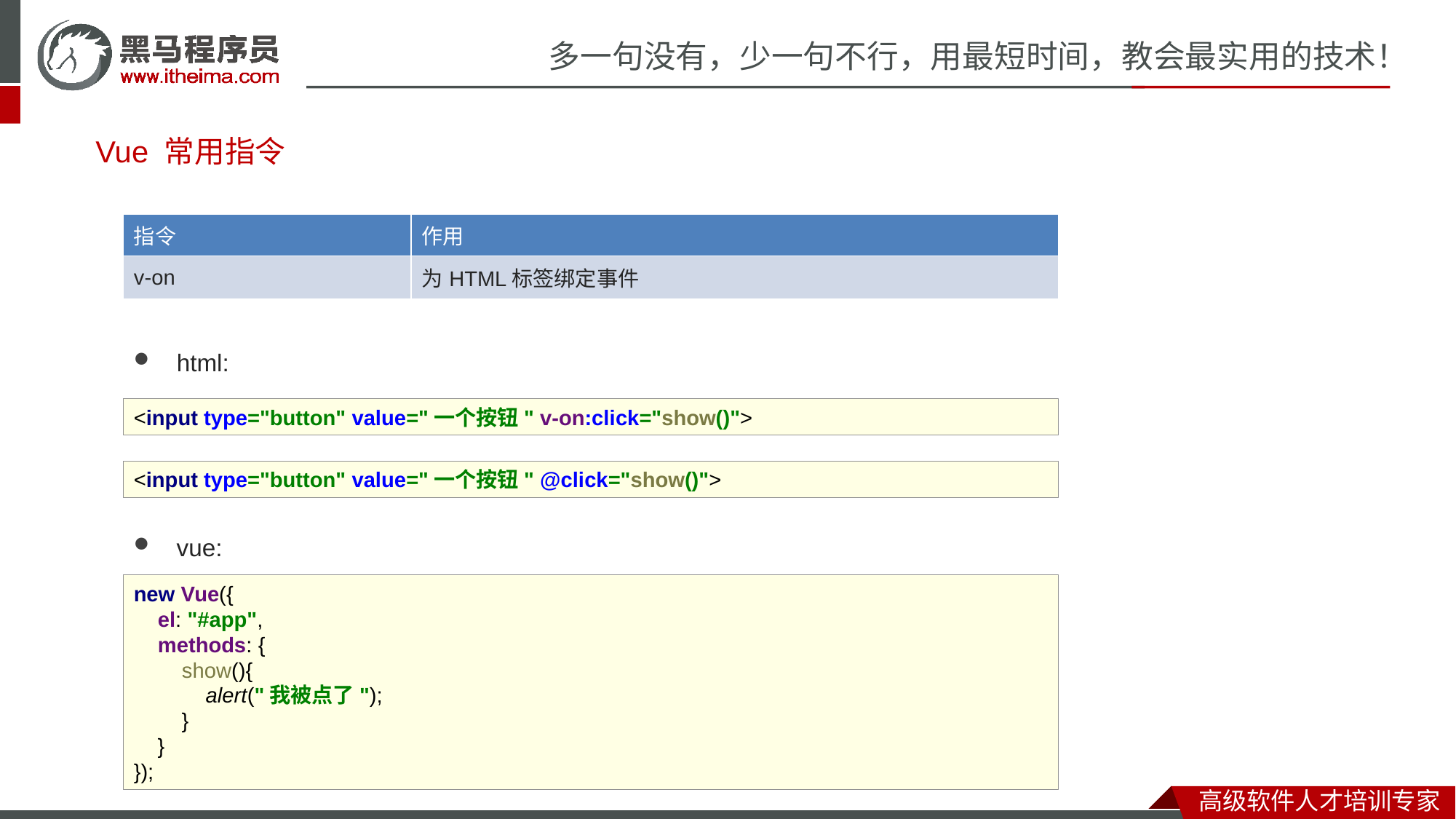

# Vue 常用指令
| 指令 | 作用 |
| --- | --- |
| v-on | 为HTML标签绑定事件 |
html:
<input type="button" value="一个按钮" v-on:click="show()">
<input type="button" value="一个按钮" @click="show()">
vue:
new Vue({
    el: "#app",
    methods: {
        show(){
            alert("我被点了");
        }
    }
});